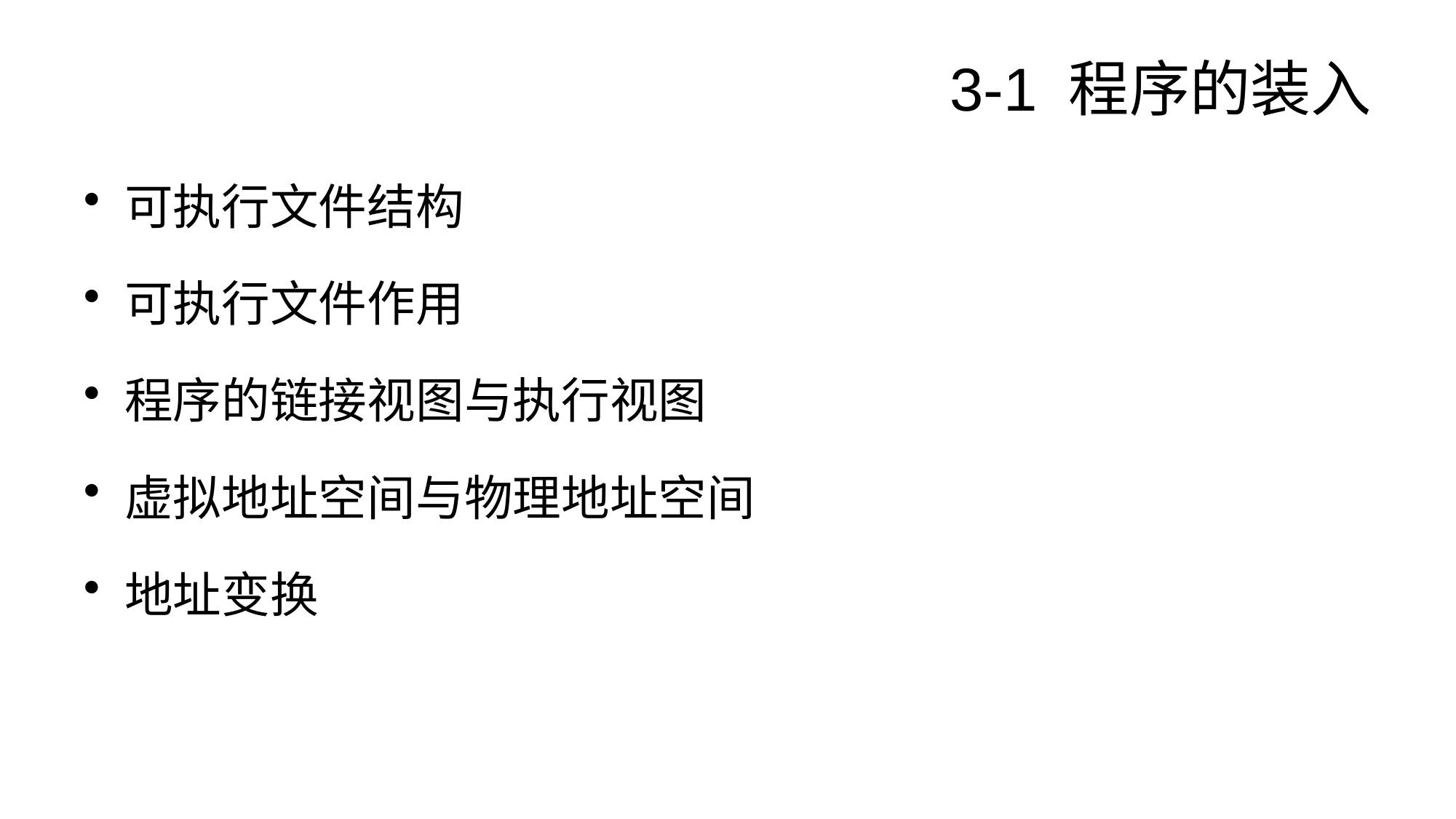

# 3-1 程序的装入
可执行文件结构
可执行文件作用
程序的链接视图与执行视图
虚拟地址空间与物理地址空间
地址变换